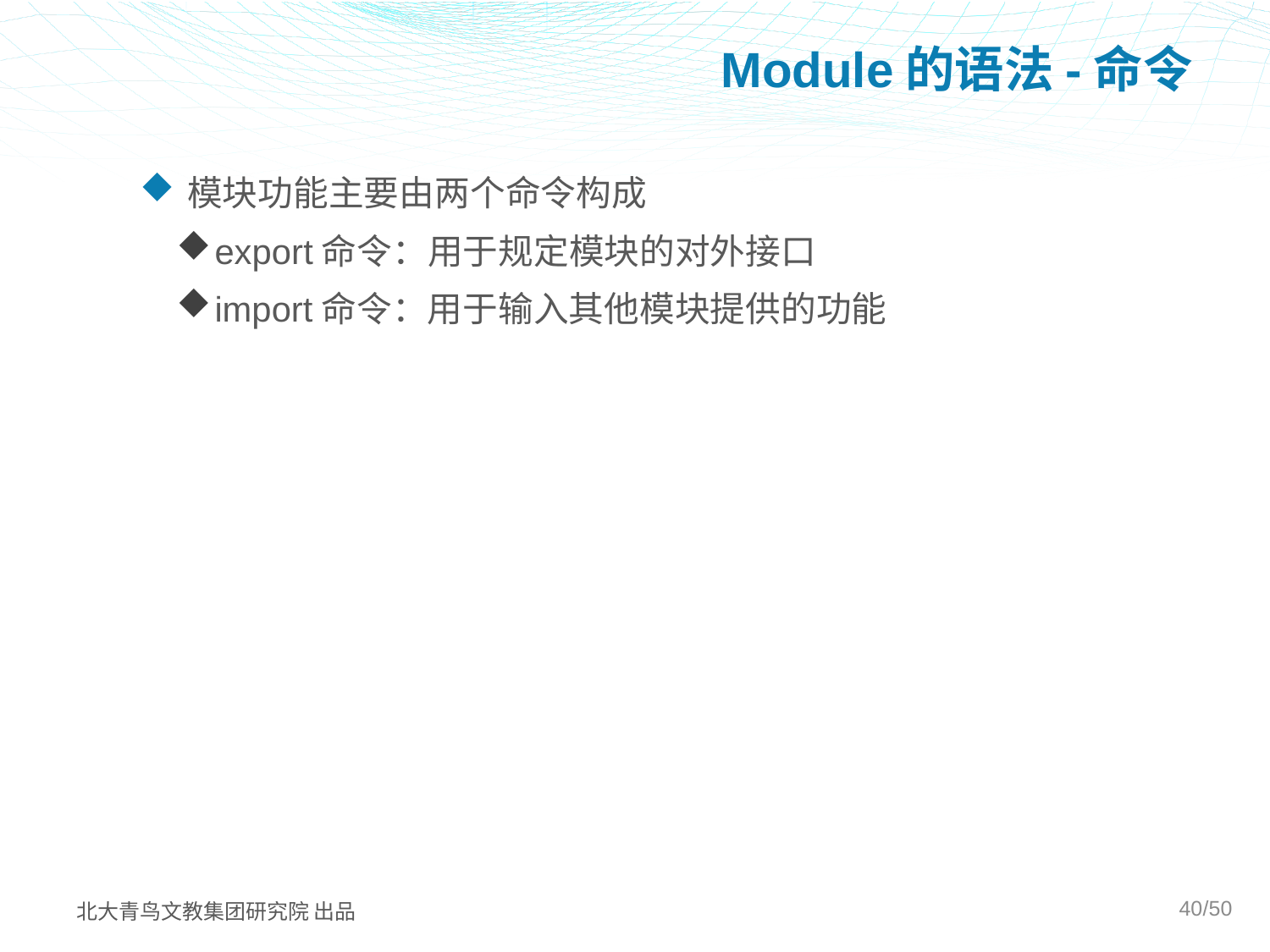

# Module的语法-命令
模块功能主要由两个命令构成
export命令：用于规定模块的对外接口
import命令：用于输入其他模块提供的功能

40/50